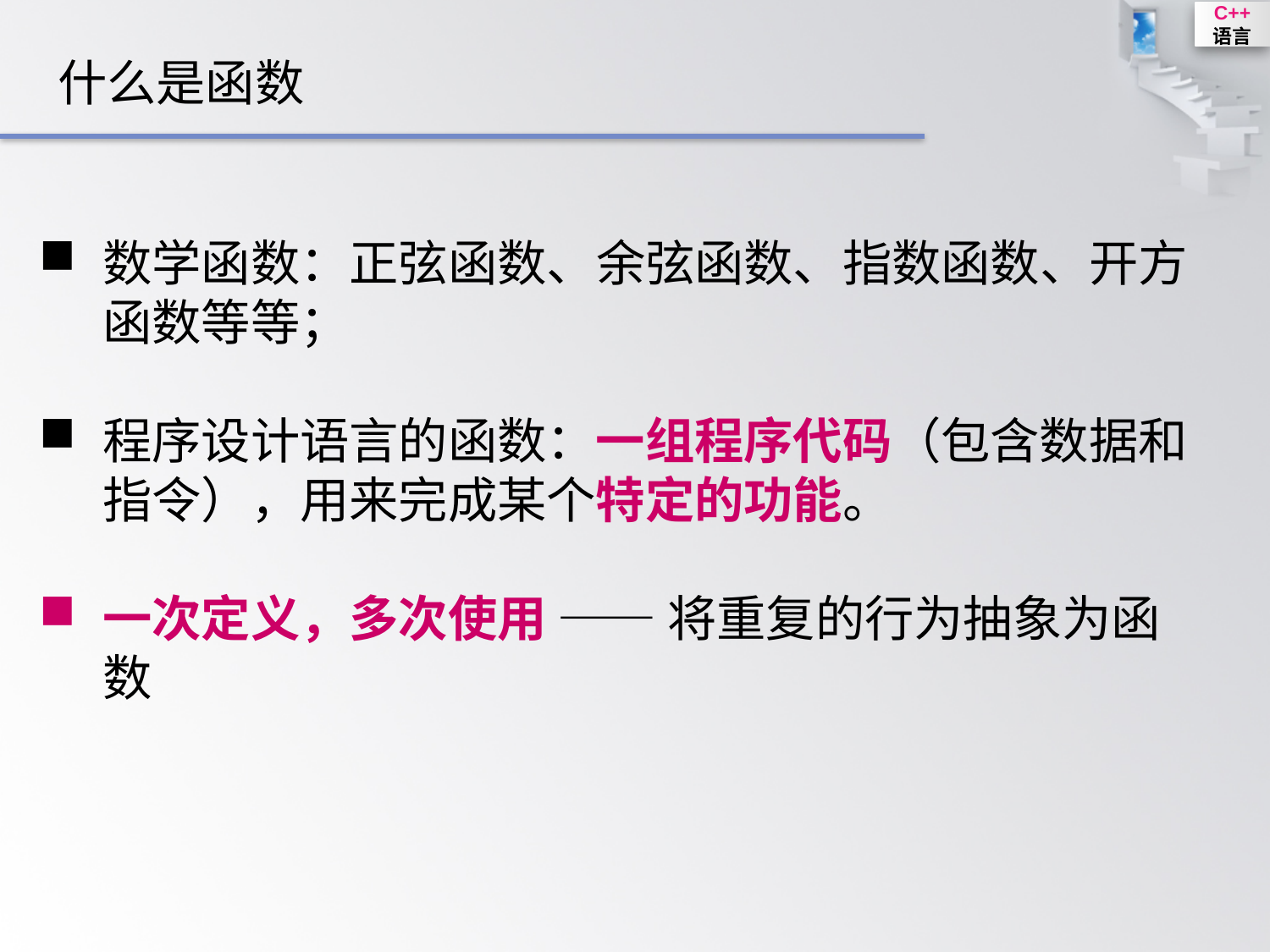

什么是函数
数学函数：正弦函数、余弦函数、指数函数、开方函数等等；

程序设计语言的函数：一组程序代码（包含数据和指令），用来完成某个特定的功能。

一次定义，多次使用 —— 将重复的行为抽象为函数